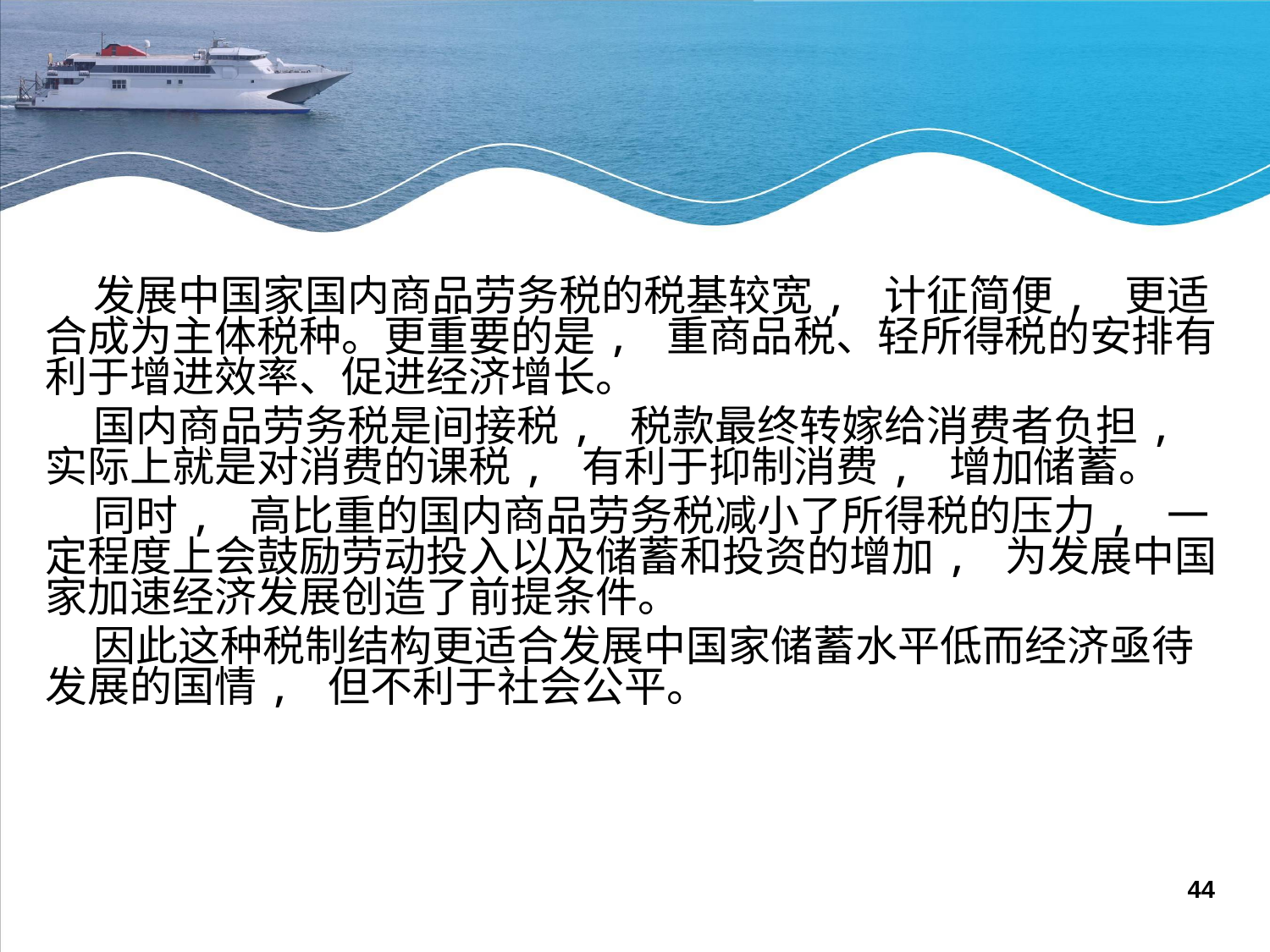

发展中国家国内商品劳务税的税基较宽, 计征简便, 更适合成为主体税种。更重要的是, 重商品税、轻所得税的安排有利于增进效率、促进经济增长。
    国内商品劳务税是间接税, 税款最终转嫁给消费者负担, 实际上就是对消费的课税, 有利于抑制消费, 增加储蓄。
    同时, 高比重的国内商品劳务税减小了所得税的压力, 一定程度上会鼓励劳动投入以及储蓄和投资的增加, 为发展中国家加速经济发展创造了前提条件。
    因此这种税制结构更适合发展中国家储蓄水平低而经济亟待发展的国情, 但不利于社会公平。
44